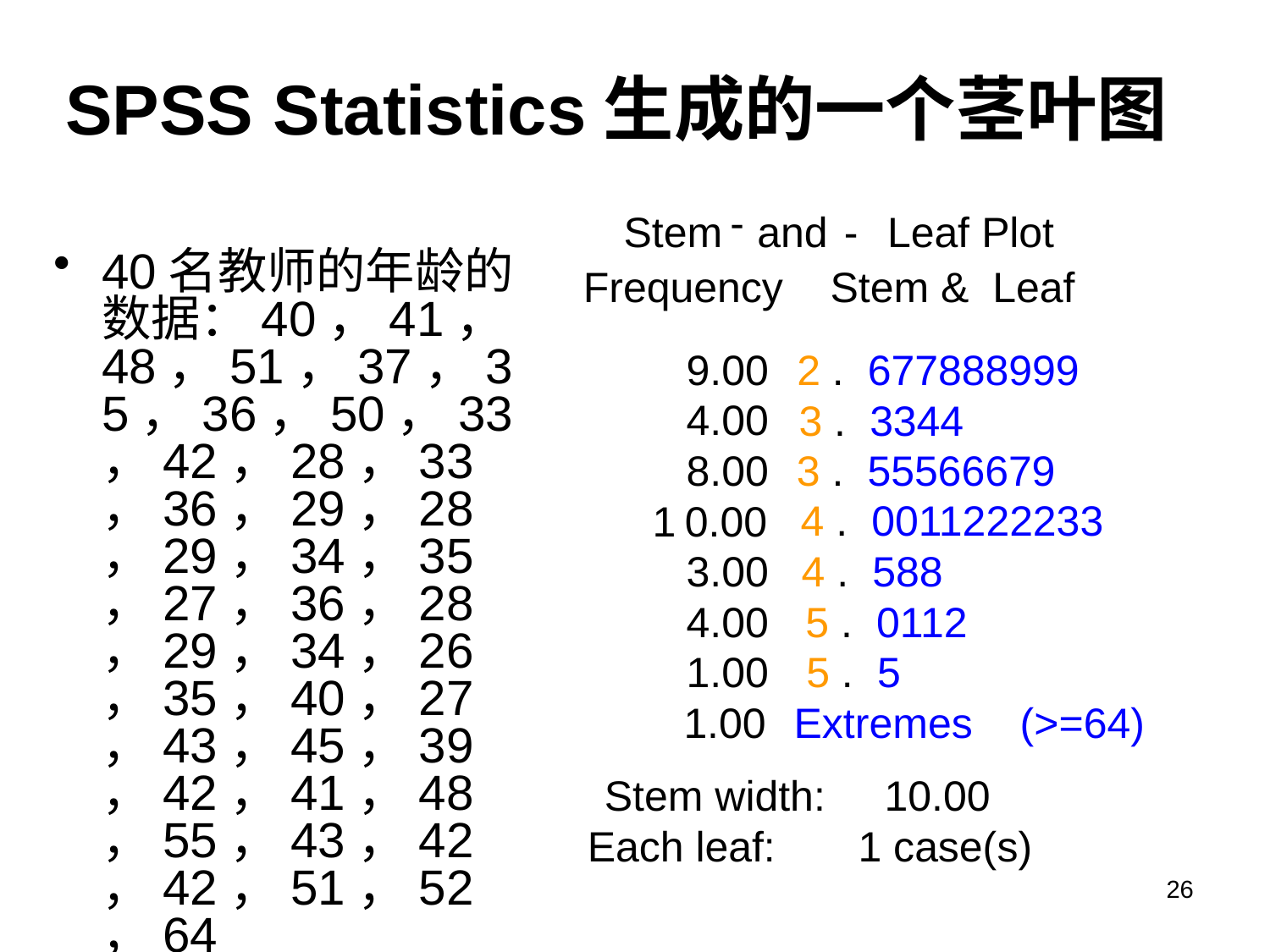

# SPSS Statistics生成的一个茎叶图
-
Stem
and
-
Leaf Plot

 Frequency    Stem &  Leaf

9.00

2 .  677888999

4.00

3 .  3344

8.00

3 .  55566679

4 .  0011222233

1
0.00

3.00

4 .  588

4.00

5 .  0112

1.00

5 .  5

1.00
Extremes    (>=64)

 Stem width:     10.00

 Each leaf:       1 case(s)

40名教师的年龄的数据：40，41，48，51，37，35，36，50，33，42，28，33，36，29，28，29，34，35，27，36，28，29，34，26，35，40，27，43，45，39，42，41，48，55，43，42，42，51，52，64
26